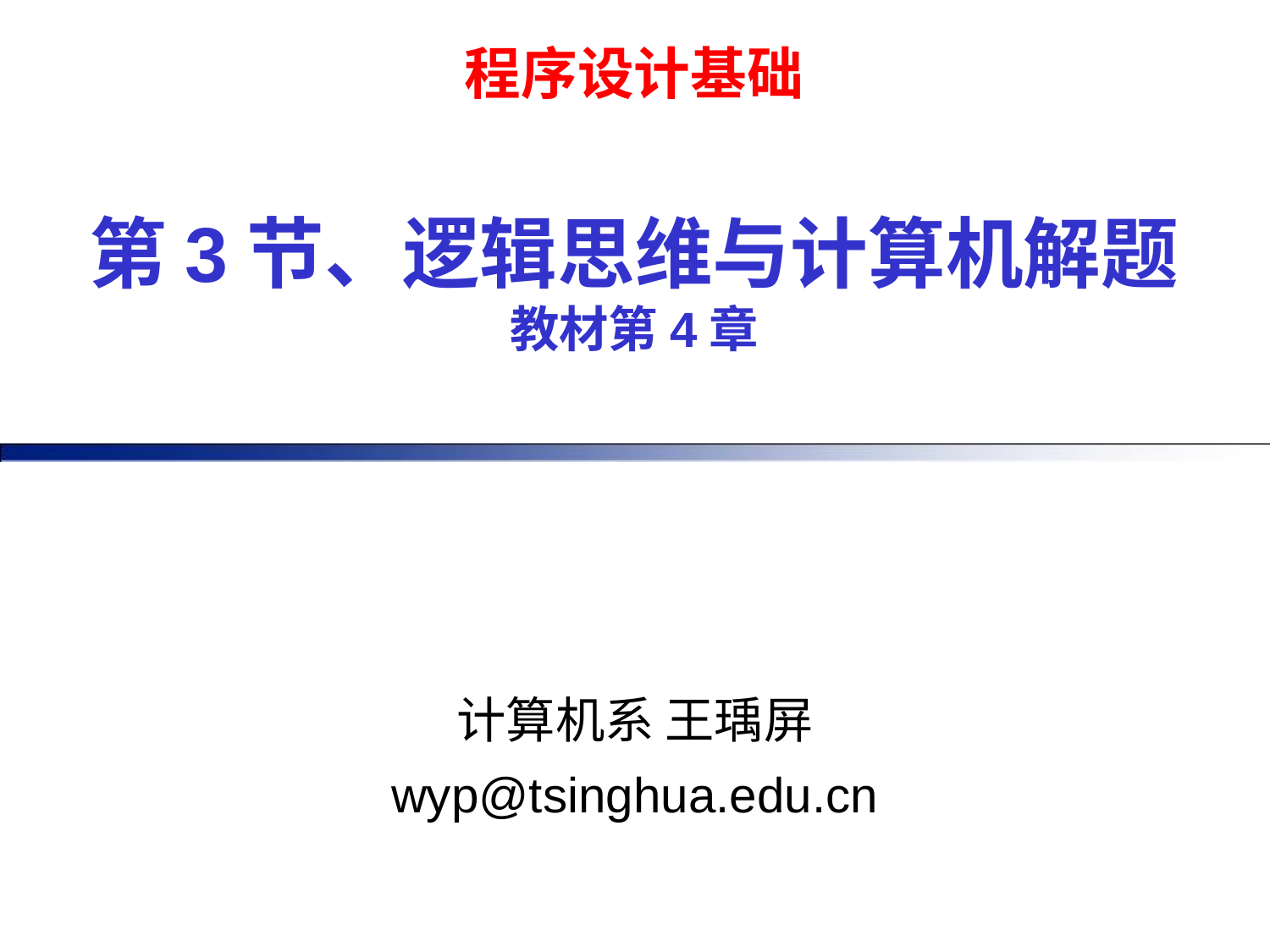

程序设计基础
# 第3节、逻辑思维与计算机解题 教材第4章
计算机系 王瑀屏
wyp@tsinghua.edu.cn